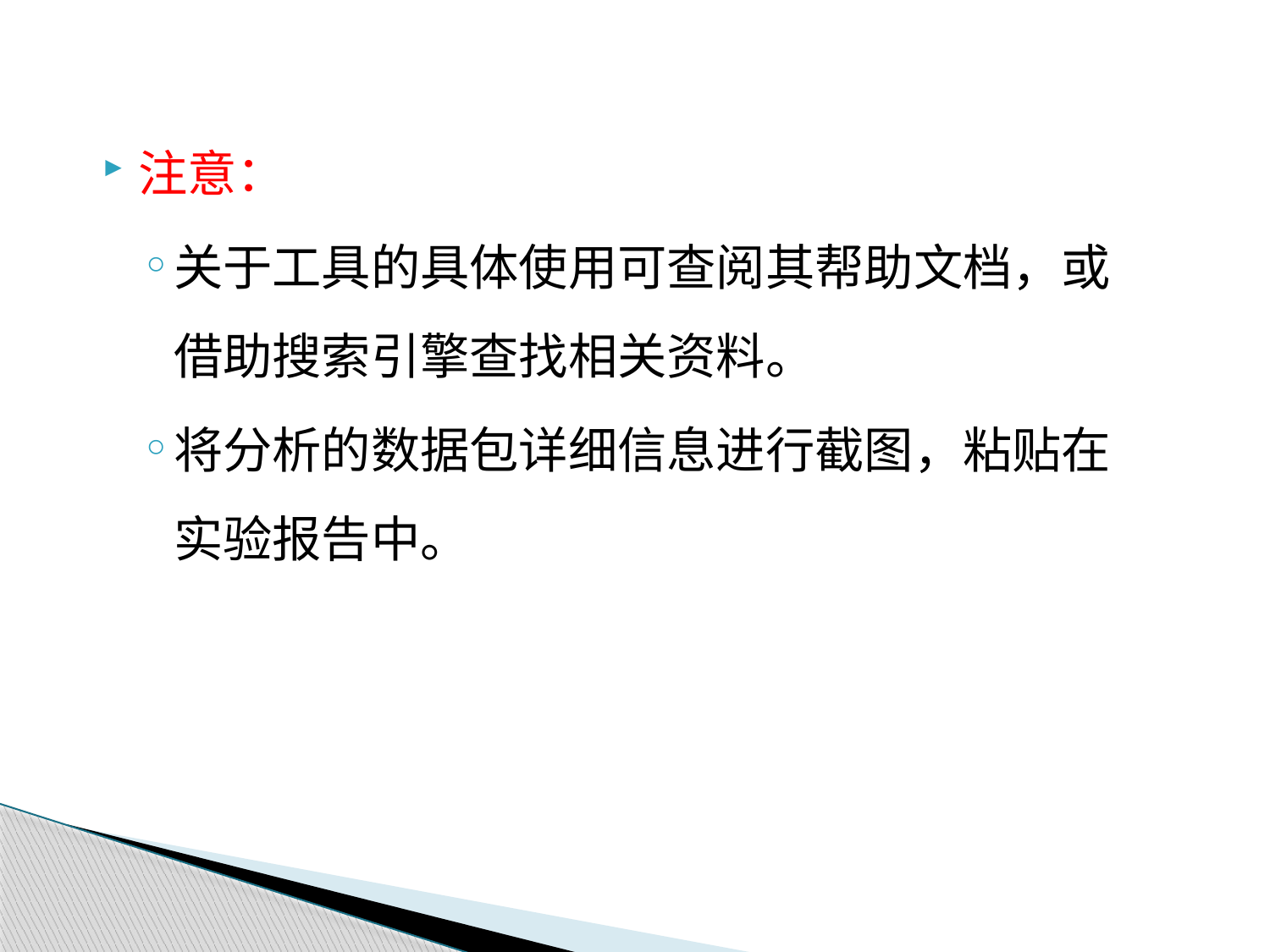

注意：
关于工具的具体使用可查阅其帮助文档，或借助搜索引擎查找相关资料。
将分析的数据包详细信息进行截图，粘贴在实验报告中。